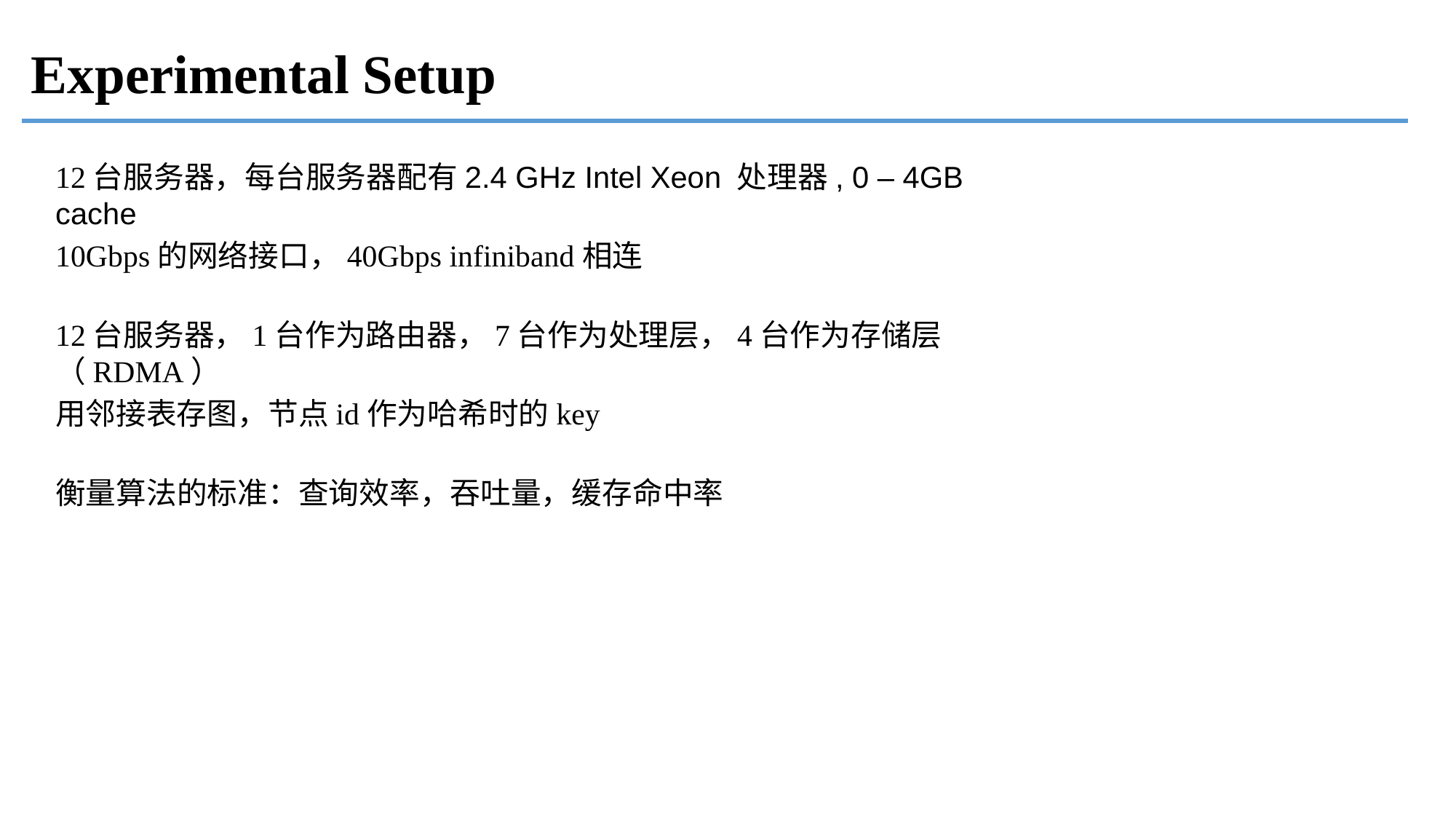

Experimental Setup
12台服务器，每台服务器配有2.4 GHz Intel Xeon 处理器, 0 – 4GB cache
10Gbps的网络接口，40Gbps infiniband相连
12台服务器，1台作为路由器，7台作为处理层，4台作为存储层（RDMA）
用邻接表存图，节点id作为哈希时的key
衡量算法的标准：查询效率，吞吐量，缓存命中率